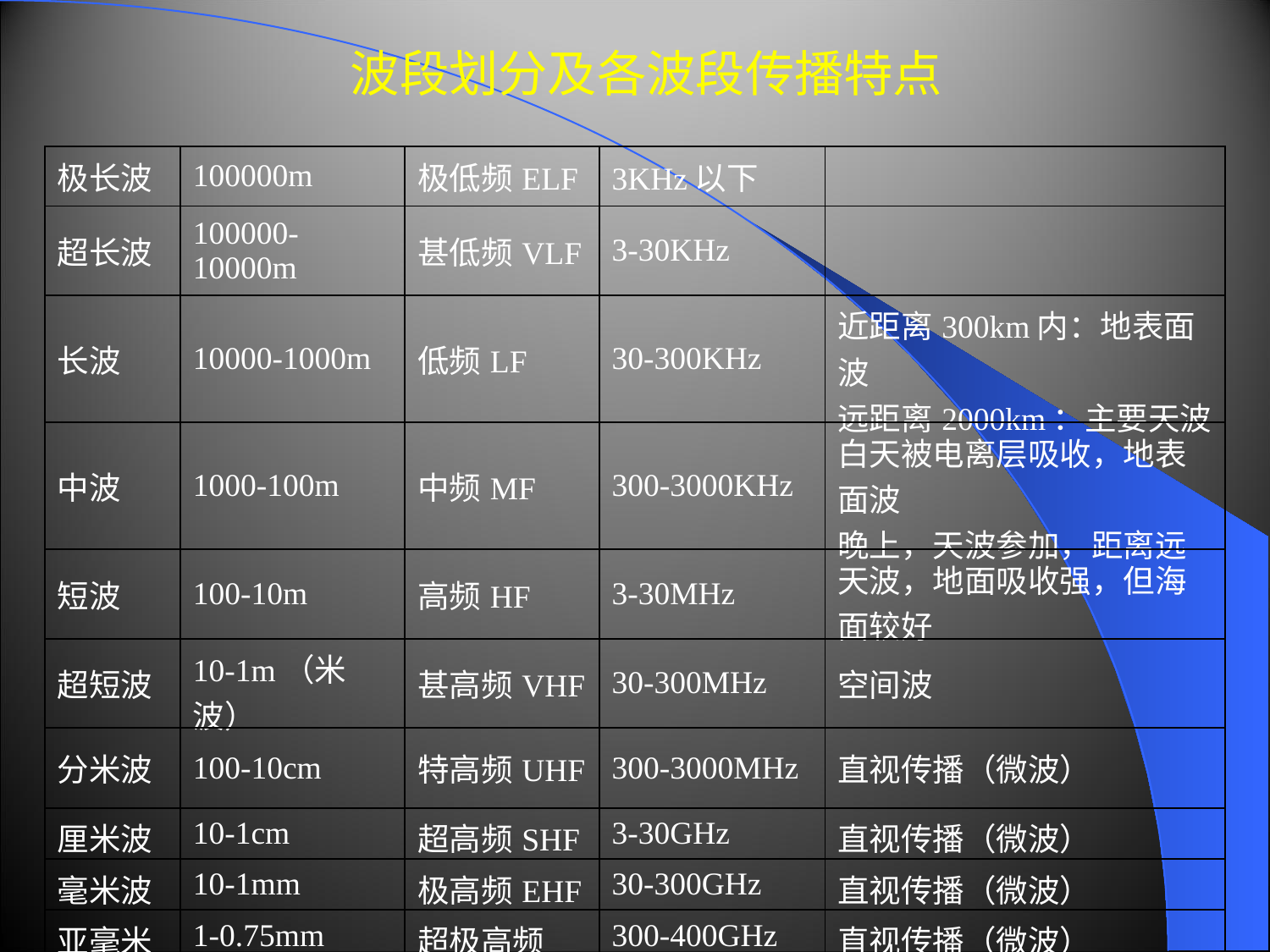

波段划分及各波段传播特点
| 极长波 | 100000m | 极低频ELF | 3KHz以下 |  |
| --- | --- | --- | --- | --- |
| 超长波 | 100000-10000m | 甚低频VLF | 3-30KHz |  |
| 长波 | 10000-1000m | 低频LF | 30-300KHz | 近距离300km内：地表面波 远距离2000km：主要天波 |
| 中波 | 1000-100m | 中频MF | 300-3000KHz | 白天被电离层吸收，地表面波 晚上，天波参加，距离远 |
| 短波 | 100-10m | 高频HF | 3-30MHz | 天波，地面吸收强，但海面较好 |
| 超短波 | 10-1m（米波） | 甚高频VHF | 30-300MHz | 空间波 |
| 分米波 | 100-10cm | 特高频UHF | 300-3000MHz | 直视传播（微波） |
| 厘米波 | 10-1cm | 超高频SHF | 3-30GHz | 直视传播（微波） |
| 毫米波 | 10-1mm | 极高频EHF | 30-300GHz | 直视传播（微波） |
| 亚毫米 | 1-0.75mm | 超极高频 | 300-400GHz | 直视传播（微波） |